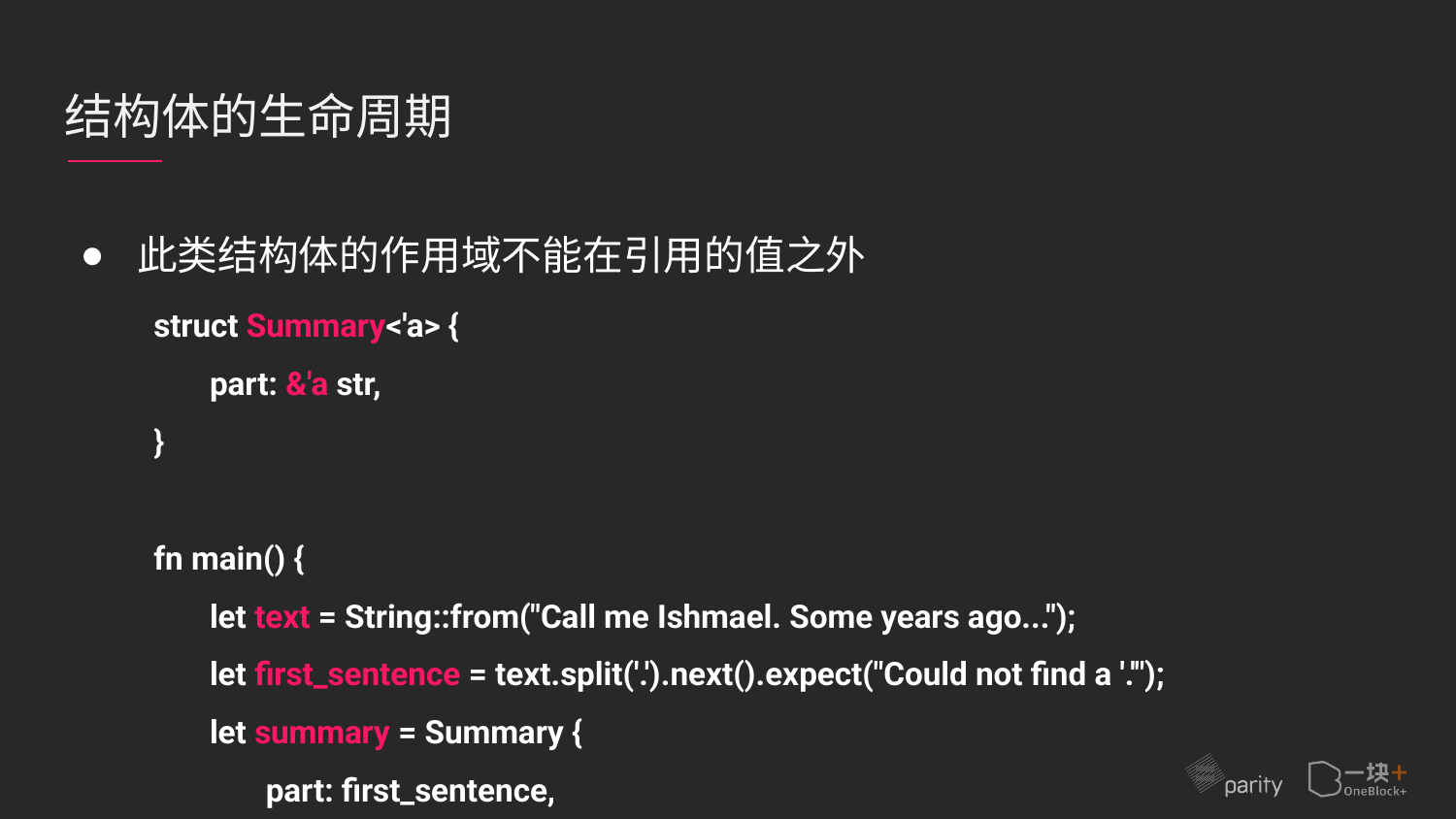

# 结构体的生命周期
此类结构体的作用域不能在引用的值之外

struct Summary<'a> {
       part: &'a str,
}

fn main() {
       let text = String::from("Call me Ishmael. Some years ago...");
       let first_sentence = text.split('.').next().expect("Could not find a '.'");
       let summary = Summary {
              part: first_sentence,
       };
}